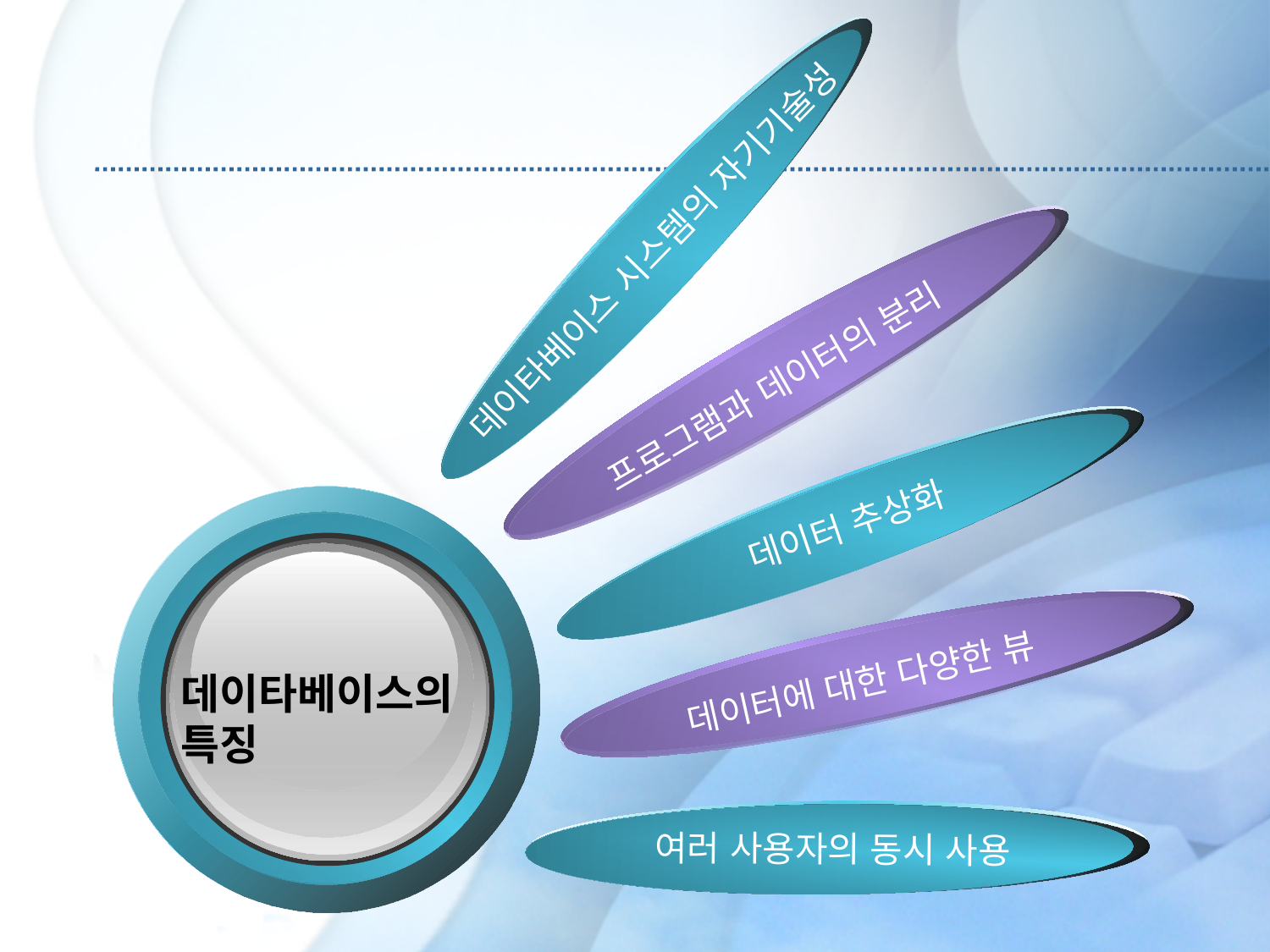

데이타베이스 시스템의 자기기술성

프로그램과 데이터의 분리

데이터 추상화

데이타베이스의
특징

데이터에 대한 다양한 뷰

여러 사용자의 동시 사용